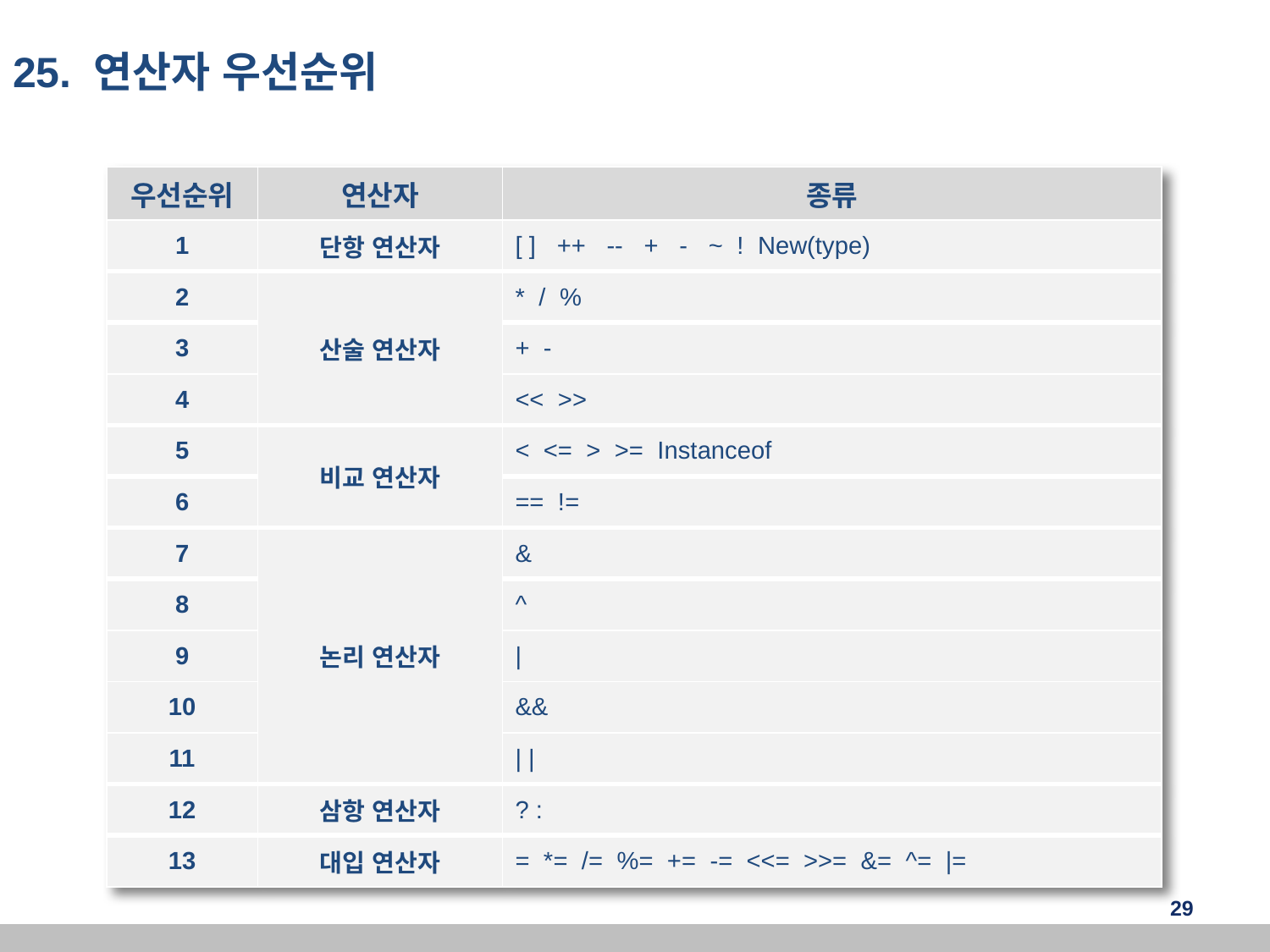

25. 연산자 우선순위
| 우선순위 | 연산자 | 종류 |
| --- | --- | --- |
| 1 | 단항 연산자 | [ ] ++ -- + - ~ ! New(type) |
| 2 | 산술 연산자 | \* / % |
| 3 |  | + - |
| 4 |  | << >> |
| 5 | 비교 연산자 | < <= > >= Instanceof |
| 6 |  | == != |
| 7 | 논리 연산자 | & |
| 8 |  | ^ |
| 9 |  | | |
| 10 |  | && |
| 11 |  | | | |
| 12 | 삼항 연산자 | ? : |
| 13 | 대입 연산자 | = \*= /= %= += -= <<= >>= &= ^= |= |
29